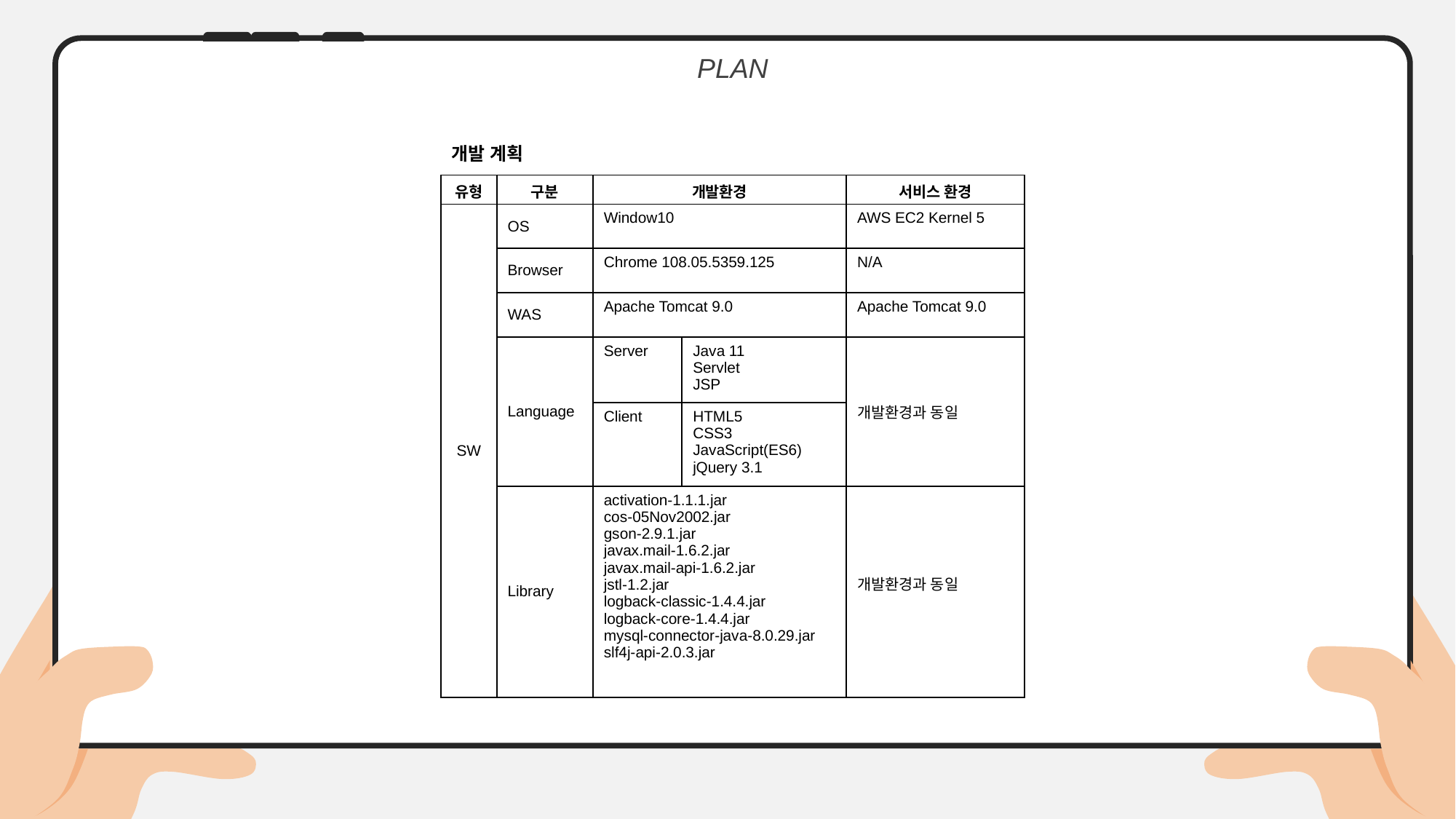

PLAN
개발 계획
| 유형 | 구분 | 개발환경 |  | 서비스 환경 |
| --- | --- | --- | --- | --- |
| SW | OS | Window10 |  | AWS EC2 Kernel 5 |
|  | Browser | Chrome 108.05.5359.125 |  | N/A |
|  | WAS | Apache Tomcat 9.0 |  | Apache Tomcat 9.0 |
|  | Language | Server | Java 11 Servlet JSP | 개발환경과 동일 |
|  |  | Client | HTML5 CSS3 JavaScript(ES6) jQuery 3.1 |  |
|  | Library | activation-1.1.1.jar cos-05Nov2002.jar gson-2.9.1.jar javax.mail-1.6.2.jar javax.mail-api-1.6.2.jar jstl-1.2.jar logback-classic-1.4.4.jar logback-core-1.4.4.jar mysql-connector-java-8.0.29.jar slf4j-api-2.0.3.jar |  | 개발환경과 동일 |